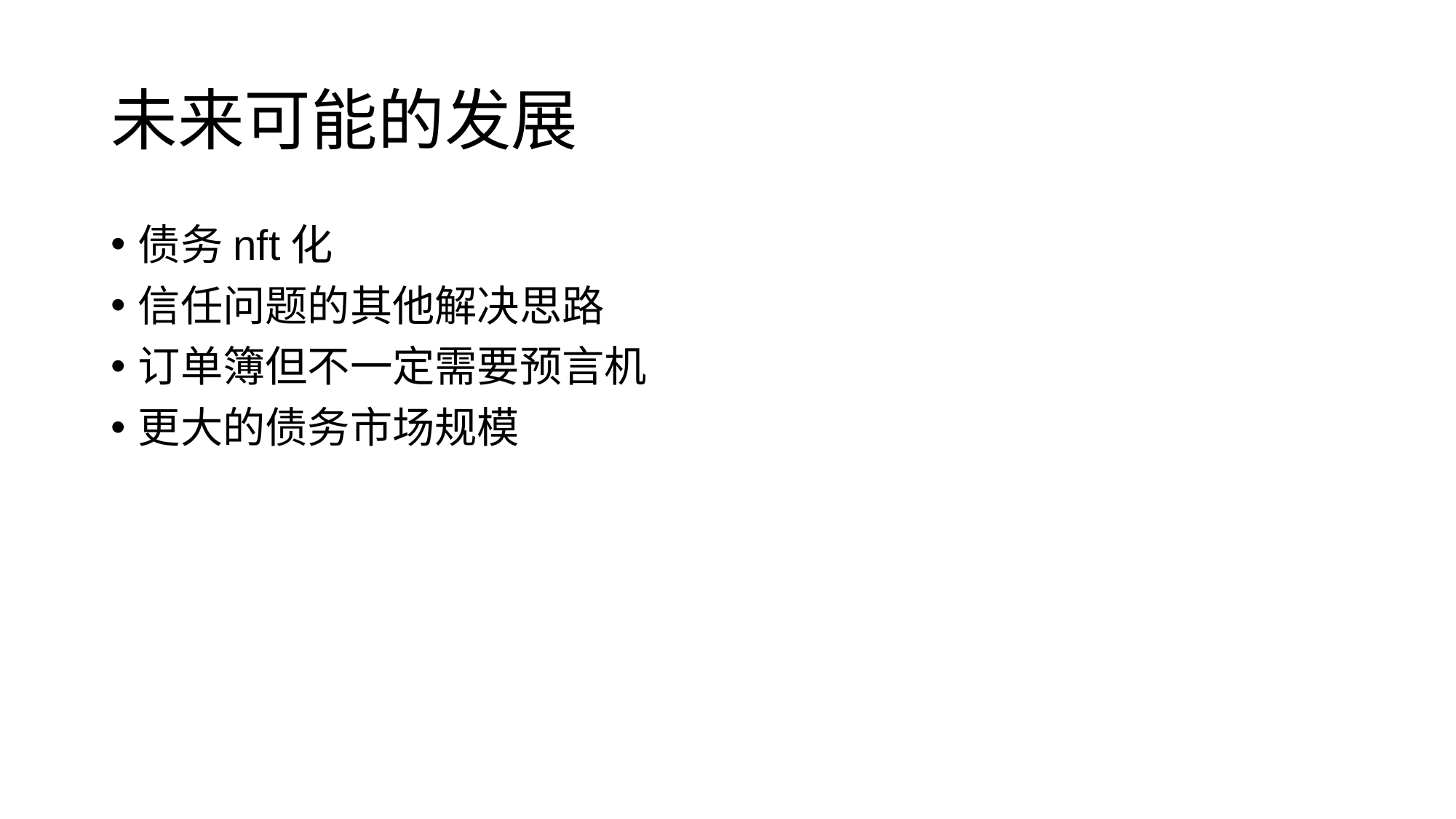

# 未来可能的发展
债务nft化
信任问题的其他解决思路
订单簿但不一定需要预言机
更大的债务市场规模